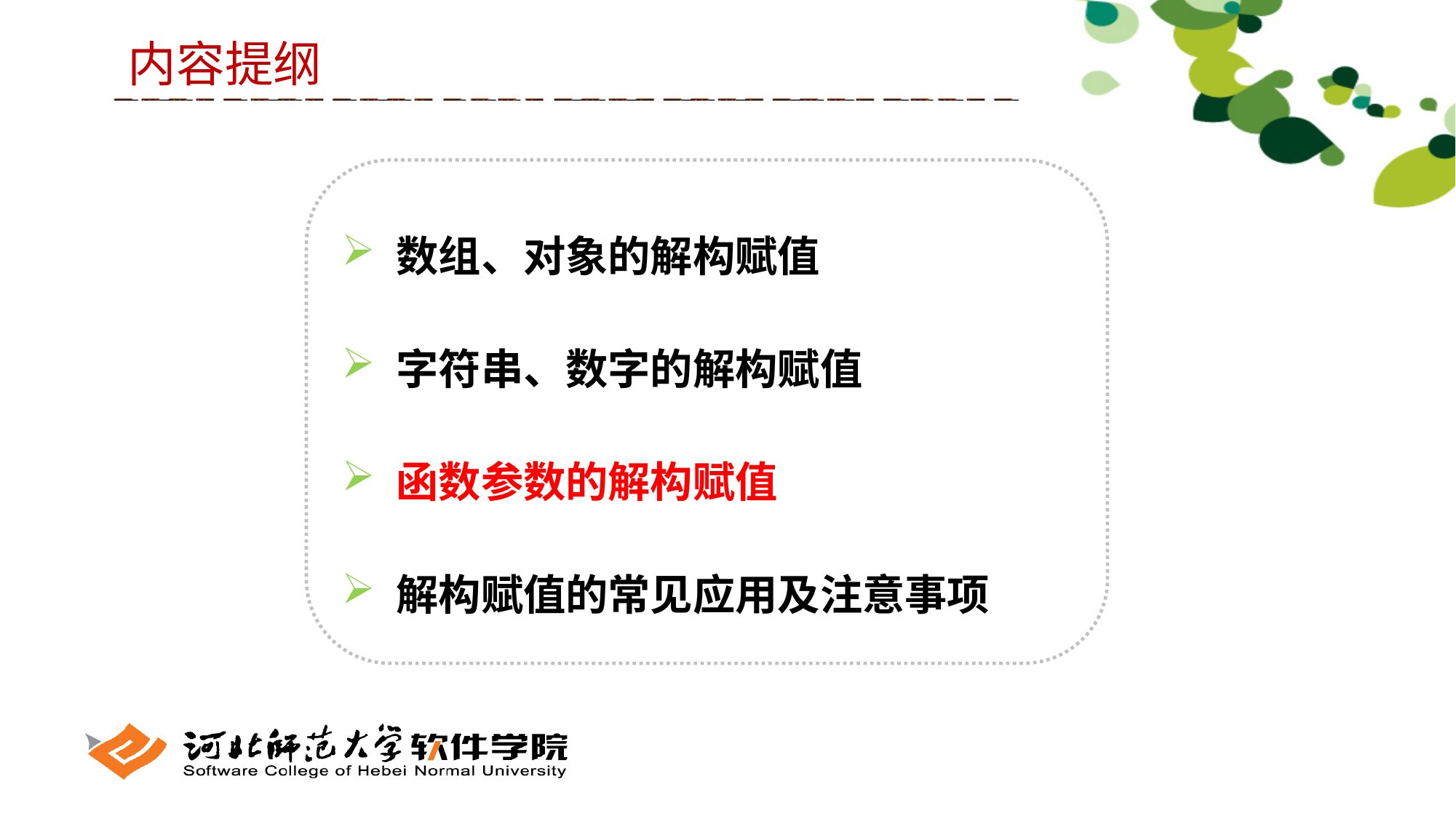

内容提纲

数组、对象的解构赋值
字符串、数字的解构赋值
函数参数的解构赋值
解构赋值的常见应用及注意事项